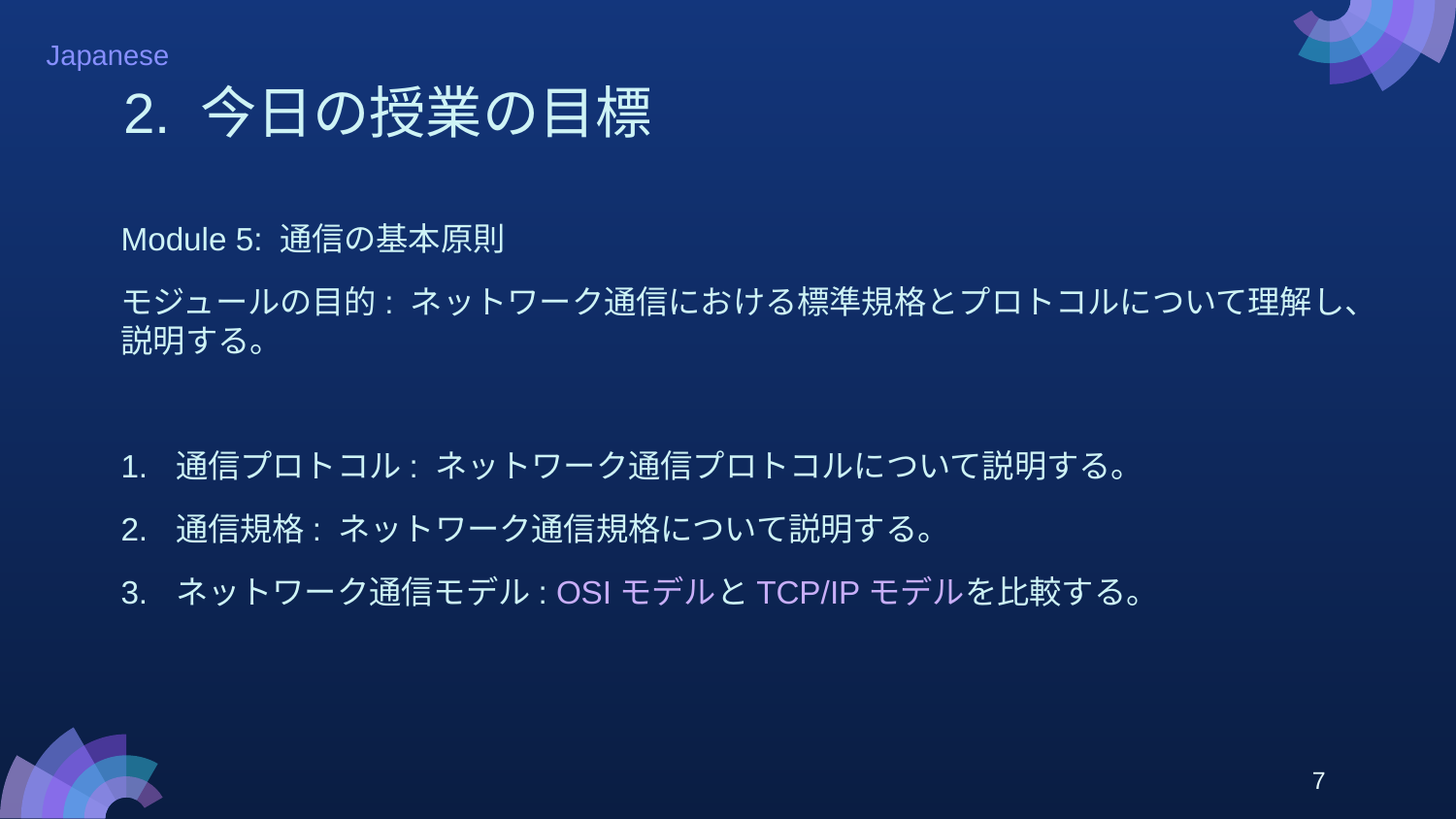

# 2. 今日の授業の目標
Module 5: 通信の基本原則
モジュールの目的: ネットワーク通信における標準規格とプロトコルについて理解し、説明する。

通信プロトコル: ネットワーク通信プロトコルについて説明する。
通信規格: ネットワーク通信規格について説明する。
ネットワーク通信モデル: OSIモデルとTCP/IPモデルを比較する。
7